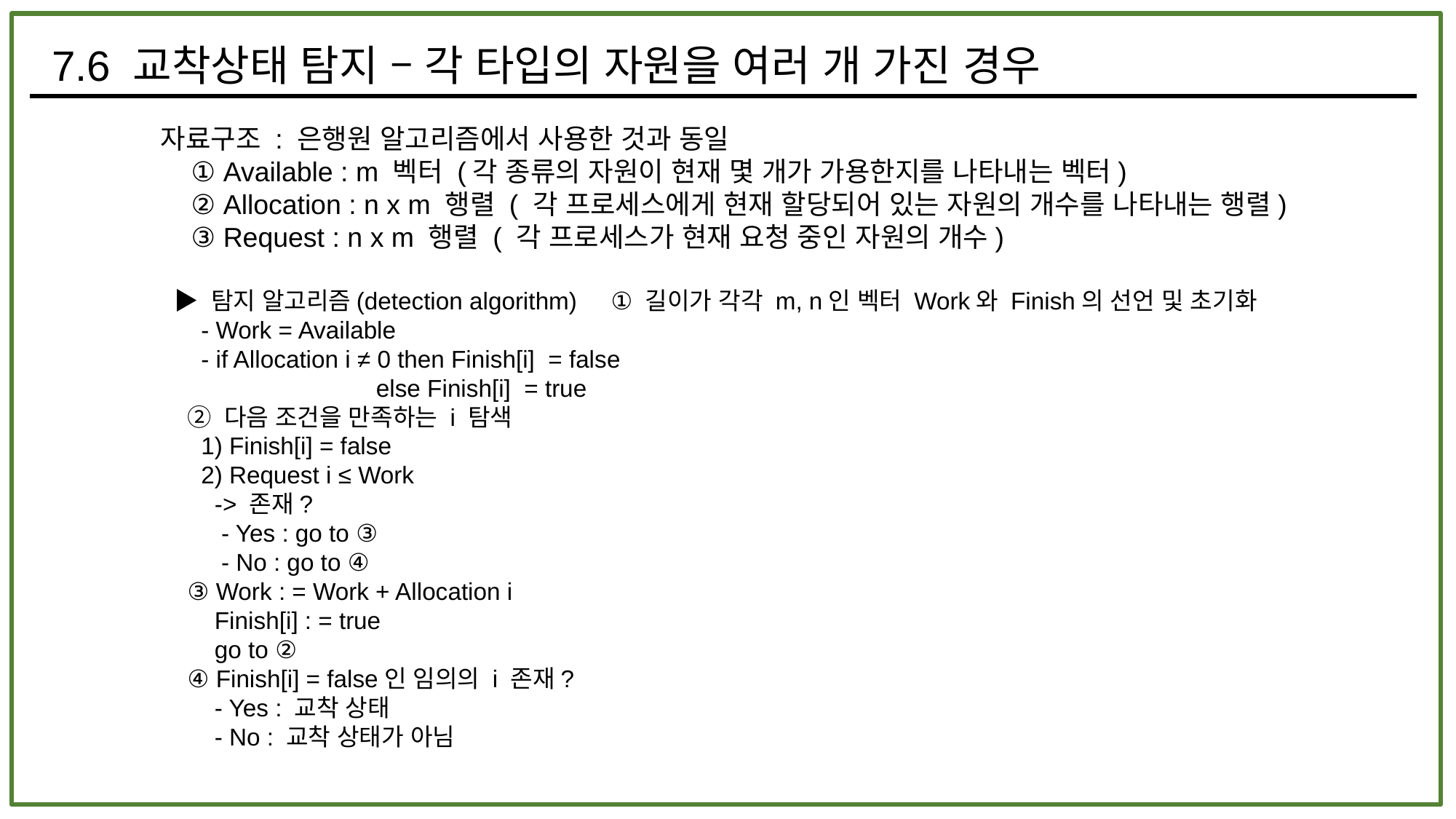

7.6 교착상태 탐지 – 각 타입의 자원을 여러 개 가진 경우
자료구조 : 은행원 알고리즘에서 사용한 것과 동일
    ① Available : m 벡터 (각 종류의 자원이 현재 몇 개가 가용한지를 나타내는 벡터)
    ② Allocation : n x m 행렬 ( 각 프로세스에게 현재 할당되어 있는 자원의 개수를 나타내는 행렬)
    ③ Request : n x m 행렬 ( 각 프로세스가 현재 요청 중인 자원의 개수)
  ▶ 탐지 알고리즘(detection algorithm)     ① 길이가 각각 m, n인 벡터 Work와 Finish의 선언 및 초기화
      - Work = Available
      - if Allocation i ≠ 0 then Finish[i]  = false
                                else Finish[i]  = true
    ② 다음 조건을 만족하는 i 탐색
      1) Finish[i] = false
      2) Request i ≤ Work
        -> 존재?
         - Yes : go to ③
         - No : go to ④
    ③ Work : = Work + Allocation i
        Finish[i] : = true
        go to ②
    ④ Finish[i] = false인 임의의 i 존재?
        - Yes : 교착 상태
        - No : 교착 상태가 아님